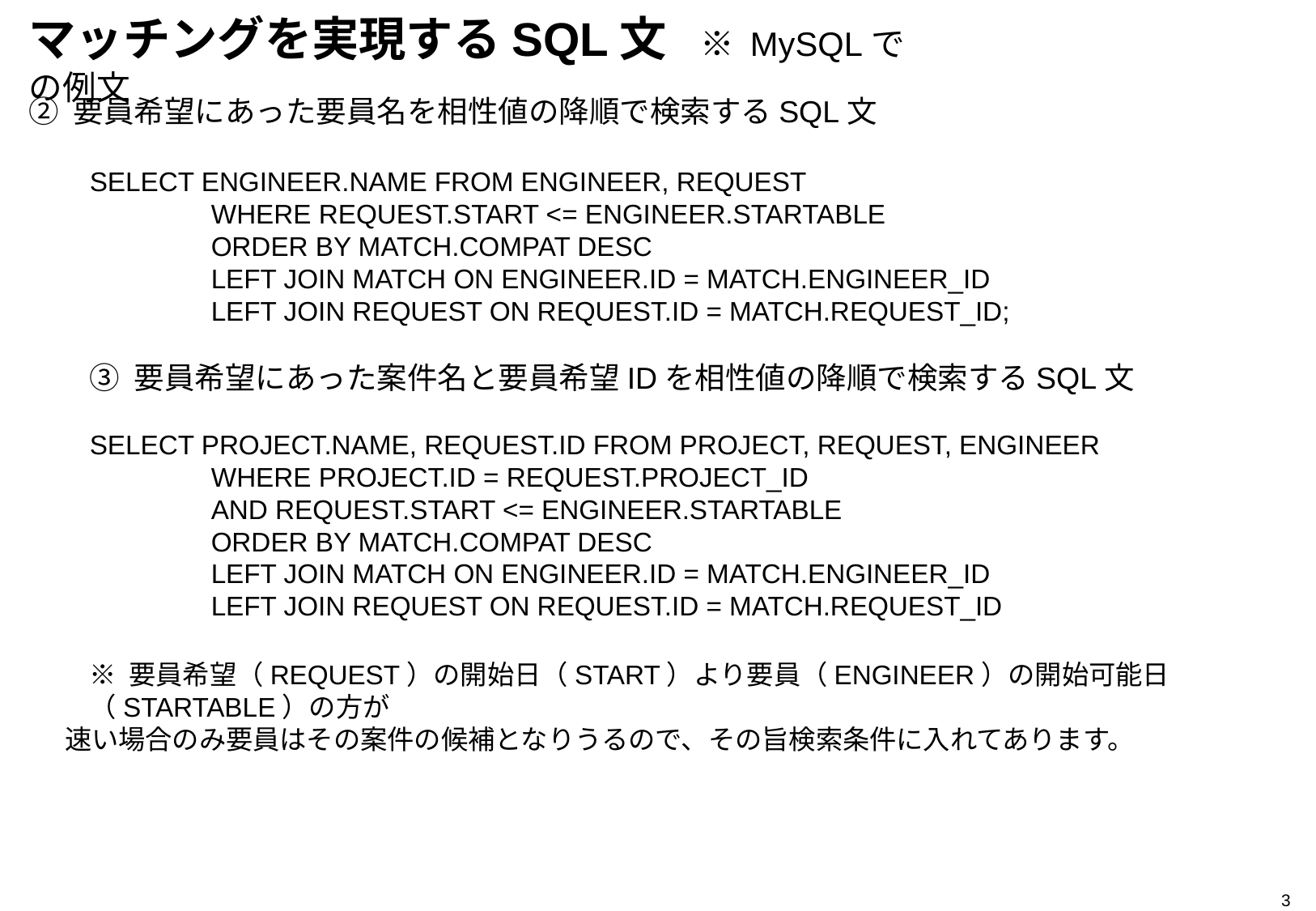

マッチングを実現するSQL文　※ MySQLでの例文
② 要員希望にあった要員名を相性値の降順で検索するSQL文

SELECT ENGINEER.NAME FROM ENGINEER, REQUEST
	WHERE REQUEST.START <= ENGINEER.STARTABLE
	ORDER BY MATCH.COMPAT DESC
	LEFT JOIN MATCH ON ENGINEER.ID = MATCH.ENGINEER_ID
	LEFT JOIN REQUEST ON REQUEST.ID = MATCH.REQUEST_ID;

③ 要員希望にあった案件名と要員希望IDを相性値の降順で検索するSQL文

SELECT PROJECT.NAME, REQUEST.ID FROM PROJECT, REQUEST, ENGINEER
	WHERE PROJECT.ID = REQUEST.PROJECT_ID
	AND REQUEST.START <= ENGINEER.STARTABLE
	ORDER BY MATCH.COMPAT DESC
	LEFT JOIN MATCH ON ENGINEER.ID = MATCH.ENGINEER_ID
	LEFT JOIN REQUEST ON REQUEST.ID = MATCH.REQUEST_ID

※ 要員希望（REQUEST）の開始日（START）より要員（ENGINEER）の開始可能日（STARTABLE）の方が
速い場合のみ要員はその案件の候補となりうるので、その旨検索条件に入れてあります。